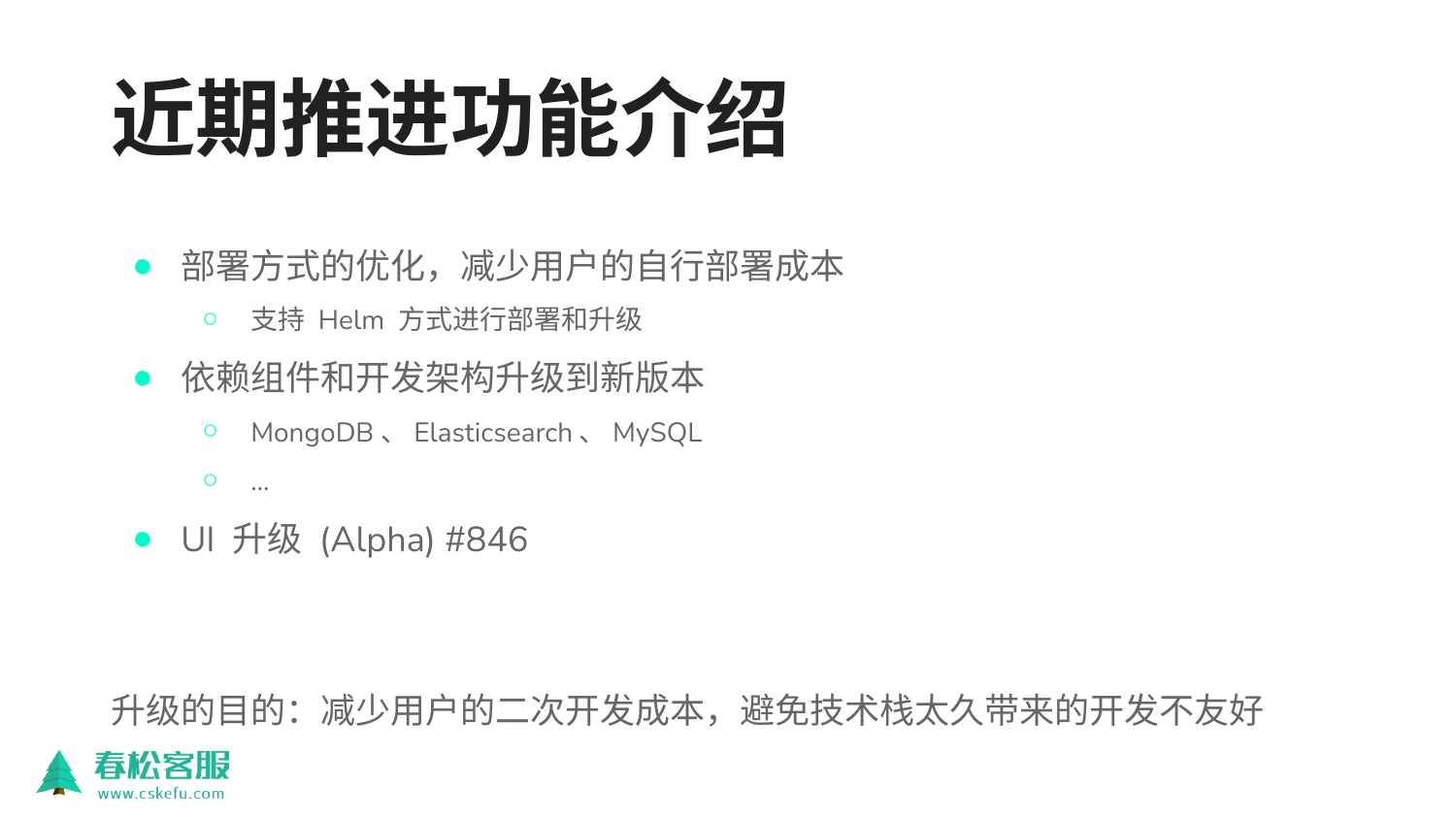

# 近期推进功能介绍
部署方式的优化，减少用户的自行部署成本
支持 Helm 方式进行部署和升级
依赖组件和开发架构升级到新版本
MongoDB、Elasticsearch、MySQL
…
UI 升级 (Alpha) #846

升级的目的：减少用户的二次开发成本，避免技术栈太久带来的开发不友好